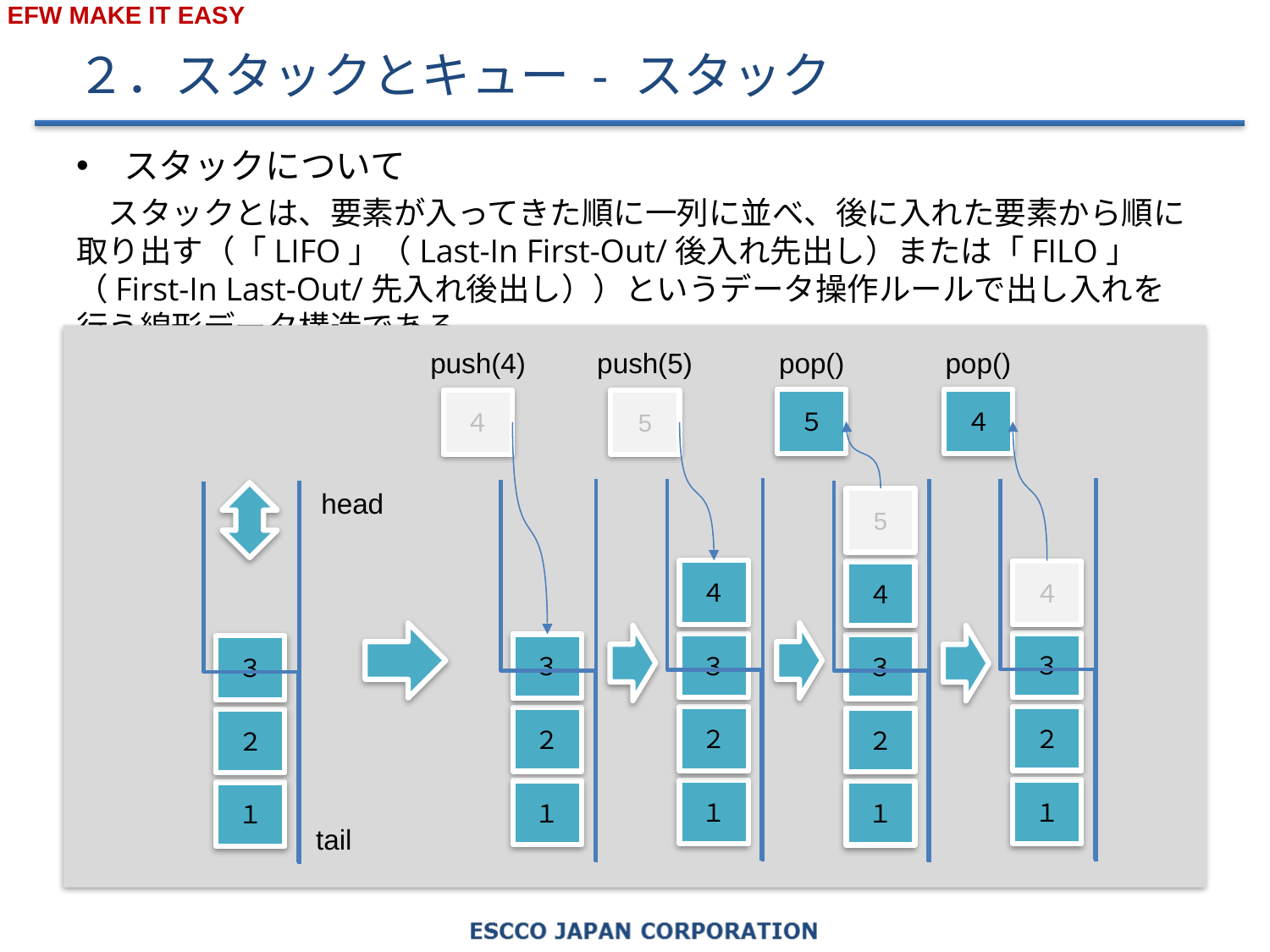

# ２．スタックとキュー - スタック
スタックについて
　スタックとは、要素が入ってきた順に一列に並べ、後に入れた要素から順に取り出す（「LIFO」（Last-In First-Out/後入れ先出し）または「FILO」（First-In Last-Out/先入れ後出し））というデータ操作ルールで出し入れを行う線形データ構造である。

push(4)
pop()
pop()
push(5)
５
４
４
5
３
２
１
３
２
１
３
２
１
３
２
１
5
４
４
４
head
３
２
１

tail